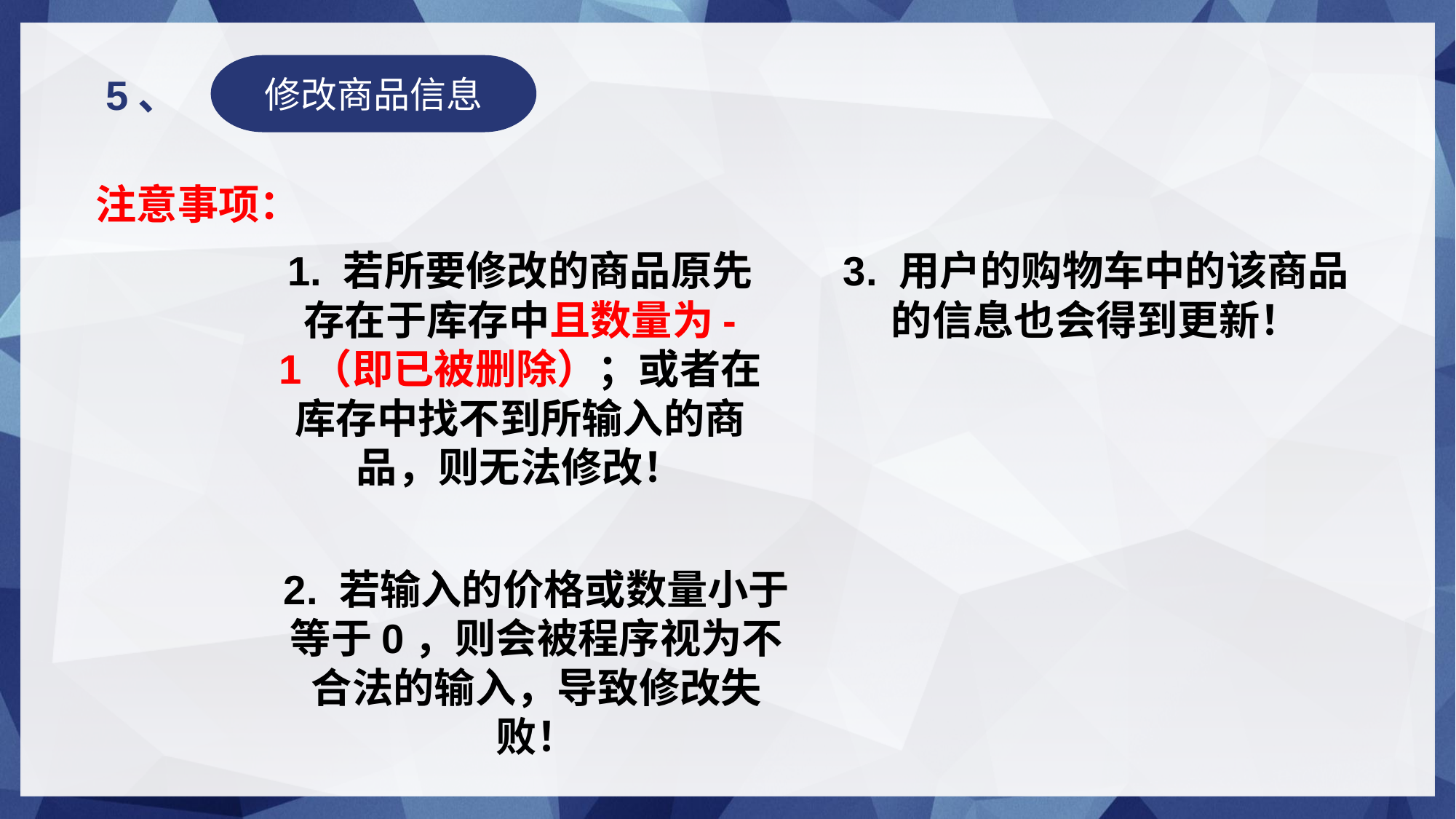

修改商品信息
5、
注意事项：
1. 若所要修改的商品原先存在于库存中且数量为-1（即已被删除）；或者在库存中找不到所输入的商品，则无法修改！
3. 用户的购物车中的该商品的信息也会得到更新！
2. 若输入的价格或数量小于等于0，则会被程序视为不合法的输入，导致修改失败！